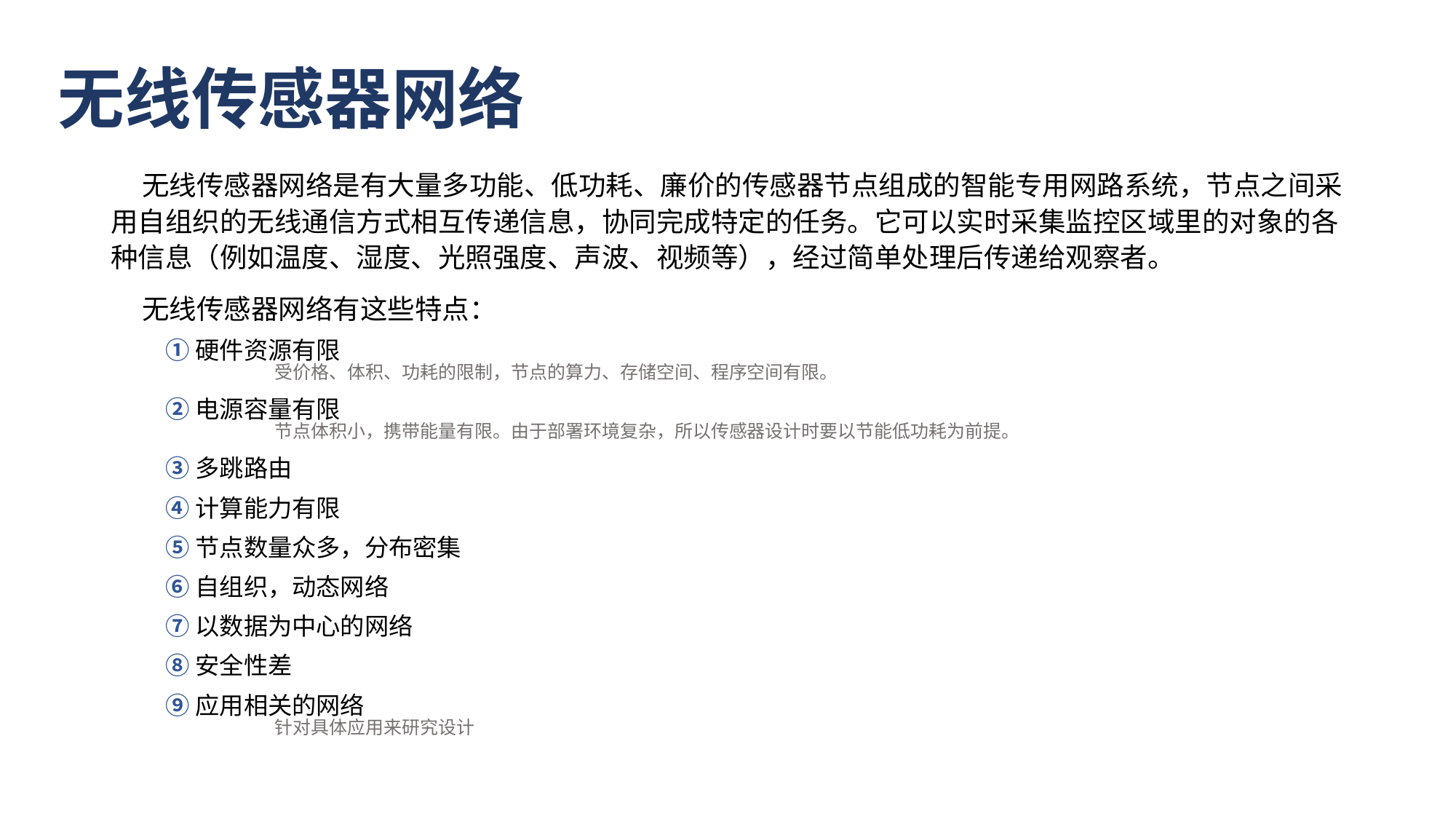

# 无线传感器网络
    无线传感器网络是有大量多功能、低功耗、廉价的传感器节点组成的智能专用网路系统，节点之间采用自组织的无线通信方式相互传递信息，协同完成特定的任务。它可以实时采集监控区域里的对象的各种信息（例如温度、湿度、光照强度、声波、视频等），经过简单处理后传递给观察者。
    无线传感器网络有这些特点：
①硬件资源有限
	受价格、体积、功耗的限制，节点的算力、存储空间、程序空间有限。
②电源容量有限
	节点体积小，携带能量有限。由于部署环境复杂，所以传感器设计时要以节能低功耗为前提。
③多跳路由
④计算能力有限
⑤节点数量众多，分布密集
⑥自组织，动态网络
⑦以数据为中心的网络
⑧安全性差
⑨应用相关的网络
	针对具体应用来研究设计